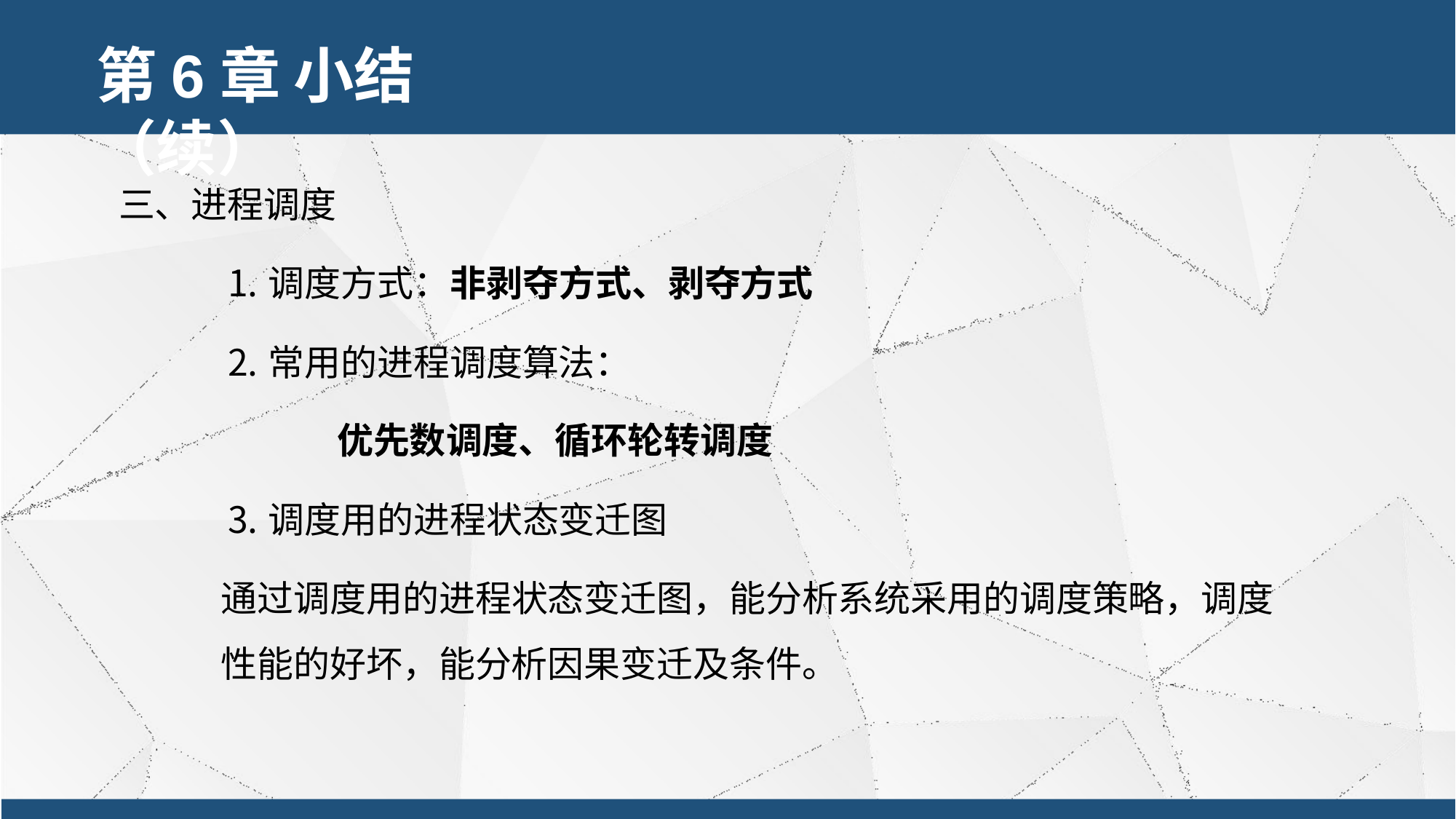

# 第6章 小结（续）
三、进程调度
调度方式：非剥夺方式、剥夺方式
常用的进程调度算法：
优先数调度、循环轮转调度
调度用的进程状态变迁图
通过调度用的进程状态变迁图，能分析系统采用的调度策略，调度性能的好坏，能分析因果变迁及条件。